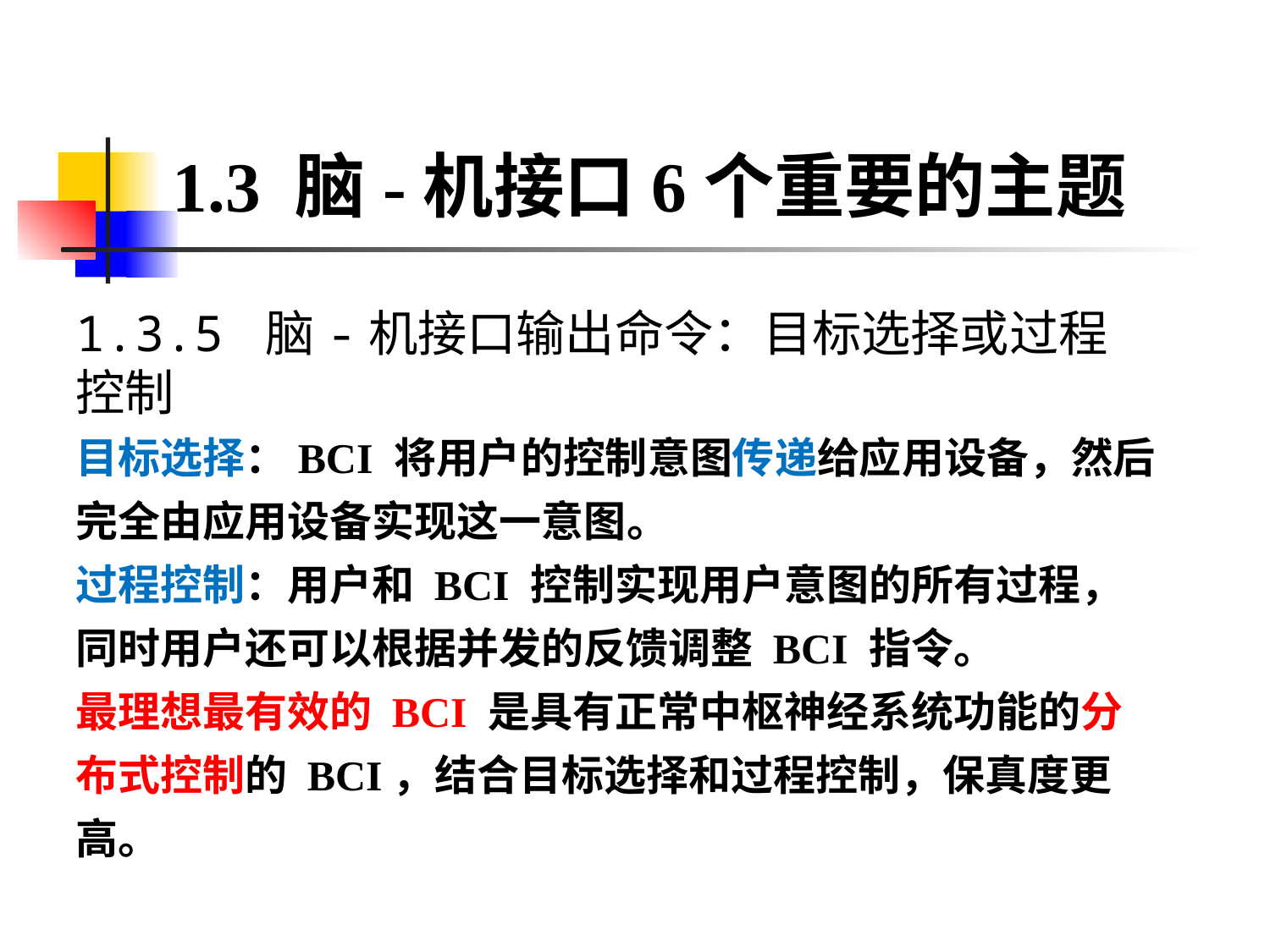

# 1.3 脑-机接口6个重要的主题
1.3.5 脑-机接口输出命令：目标选择或过程控制
目标选择：BCI 将用户的控制意图传递给应用设备，然后完全由应用设备实现这一意图。
过程控制：用户和 BCI 控制实现用户意图的所有过程，同时用户还可以根据并发的反馈调整 BCI 指令。
最理想最有效的 BCI 是具有正常中枢神经系统功能的分布式控制的 BCI，结合目标选择和过程控制，保真度更高。